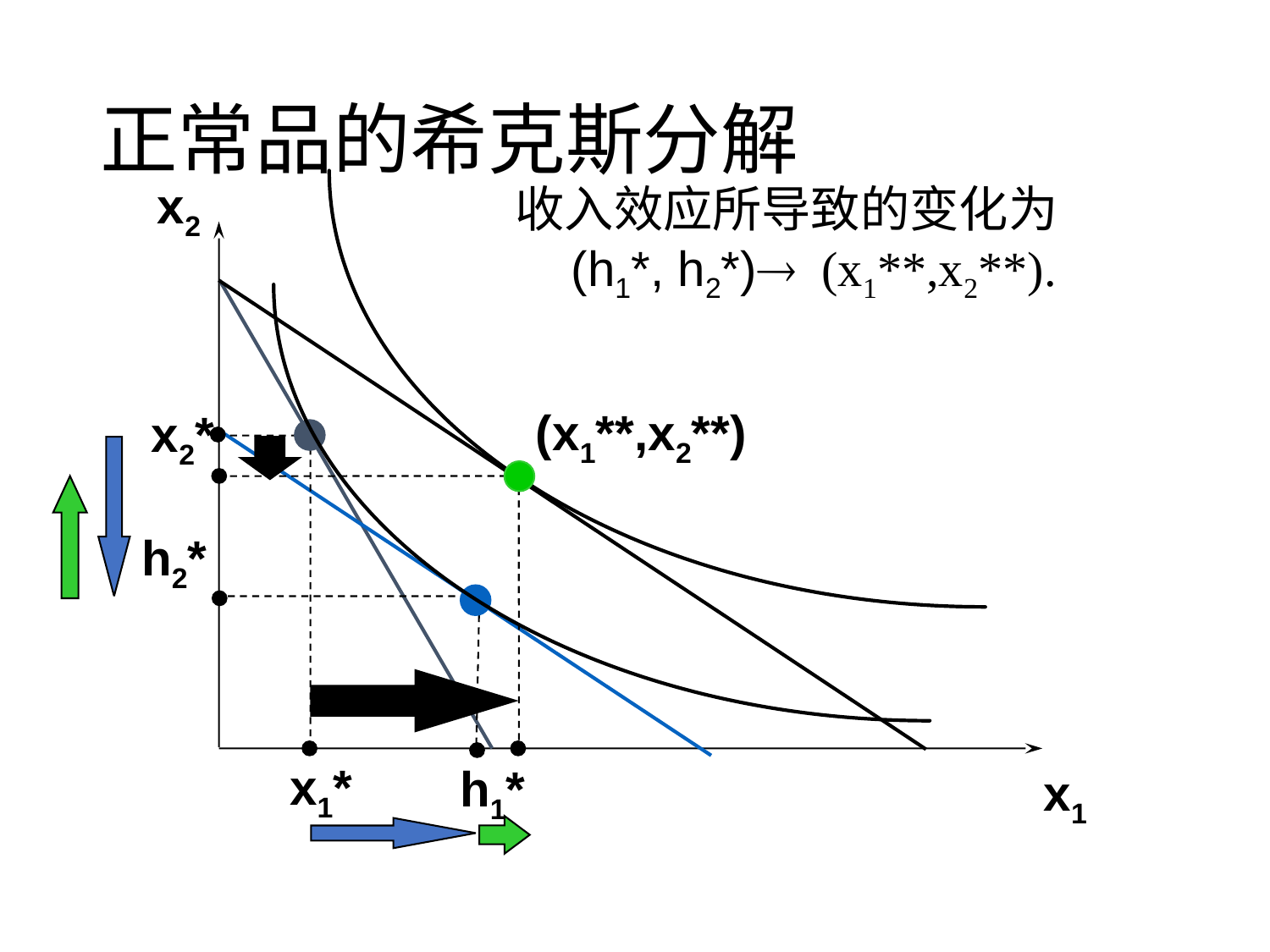

# 正常品的希克斯分解
x2

收入效应所导致的变化为
    (h1*, h2*)→  (x1**,x2**).

(x1**,x2**)
x2*

h2*

x1*
h1*
x1